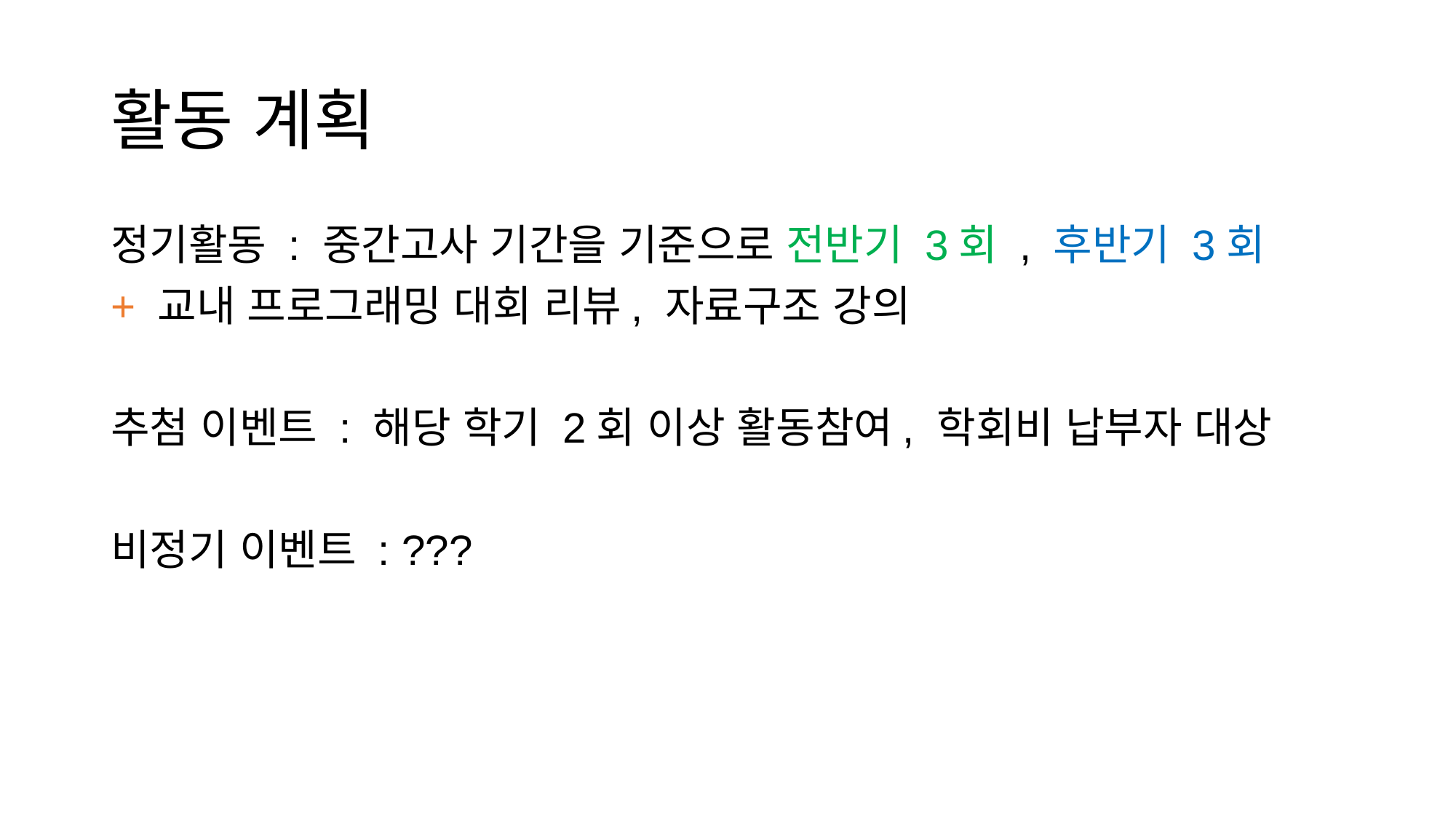

# 활동 계획
정기활동 : 중간고사 기간을 기준으로 전반기 3회 , 후반기 3회
+ 교내 프로그래밍 대회 리뷰, 자료구조 강의

추첨 이벤트 : 해당 학기 2회 이상 활동참여, 학회비 납부자 대상

비정기 이벤트 : ???